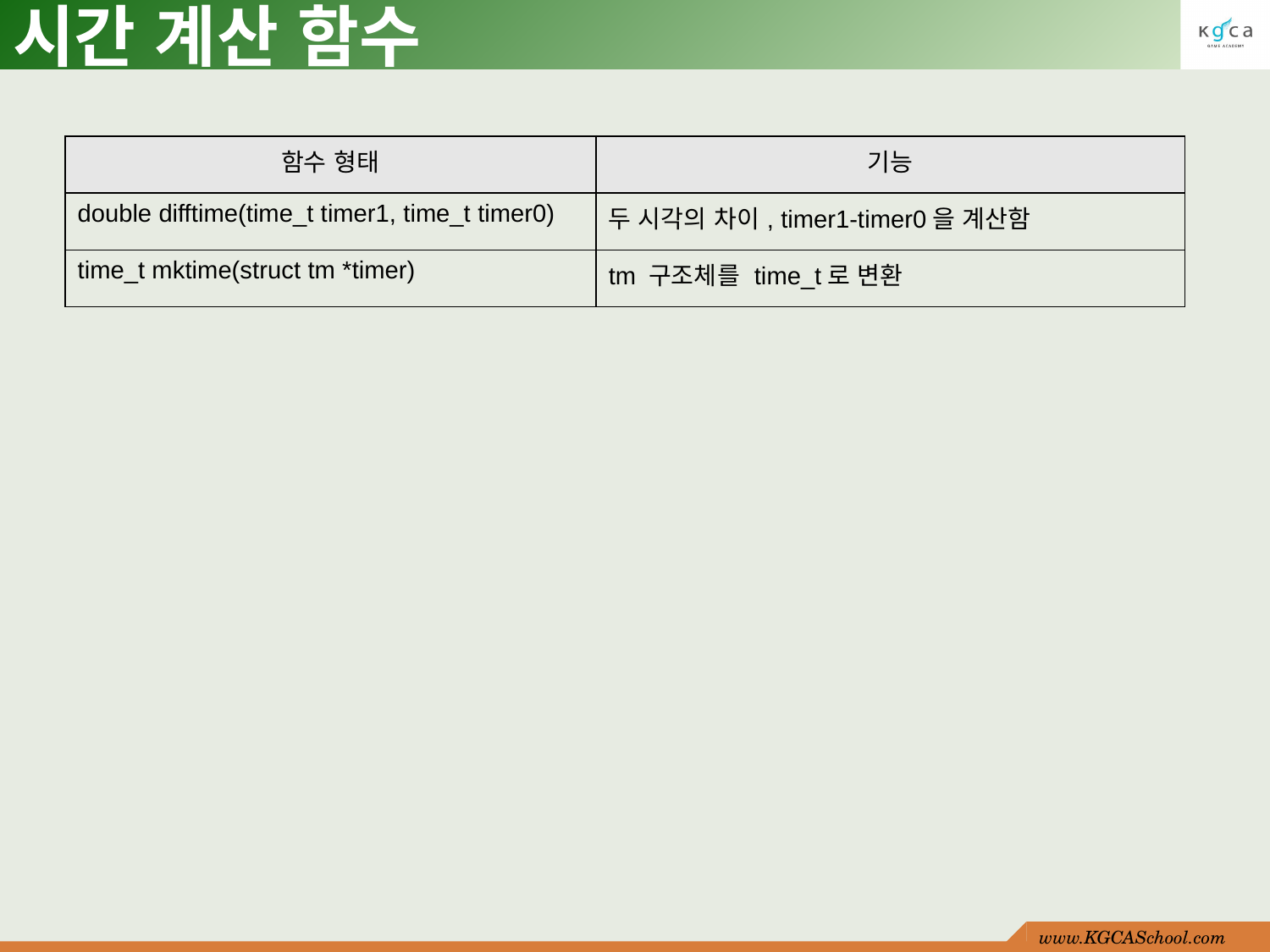

# 시간 계산 함수
| 함수 형태 | 기능 |
| --- | --- |
| double difftime(time\_t timer1, time\_t timer0) | 두 시각의 차이, timer1-timer0을 계산함 |
| time\_t mktime(struct tm \*timer) | tm 구조체를 time\_t로 변환 |